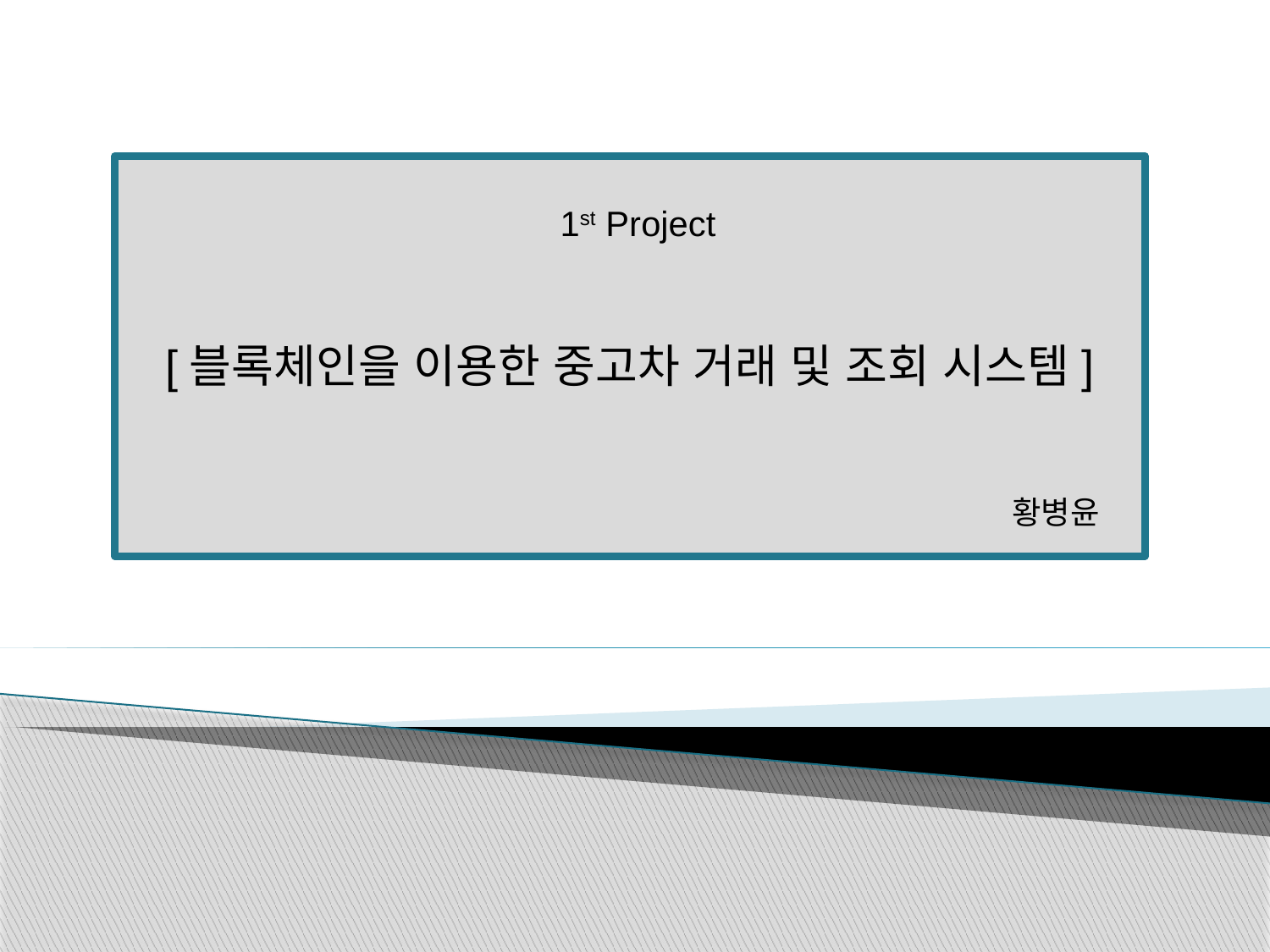

1st Project
[블록체인을 이용한 중고차 거래 및 조회 시스템]
황병윤